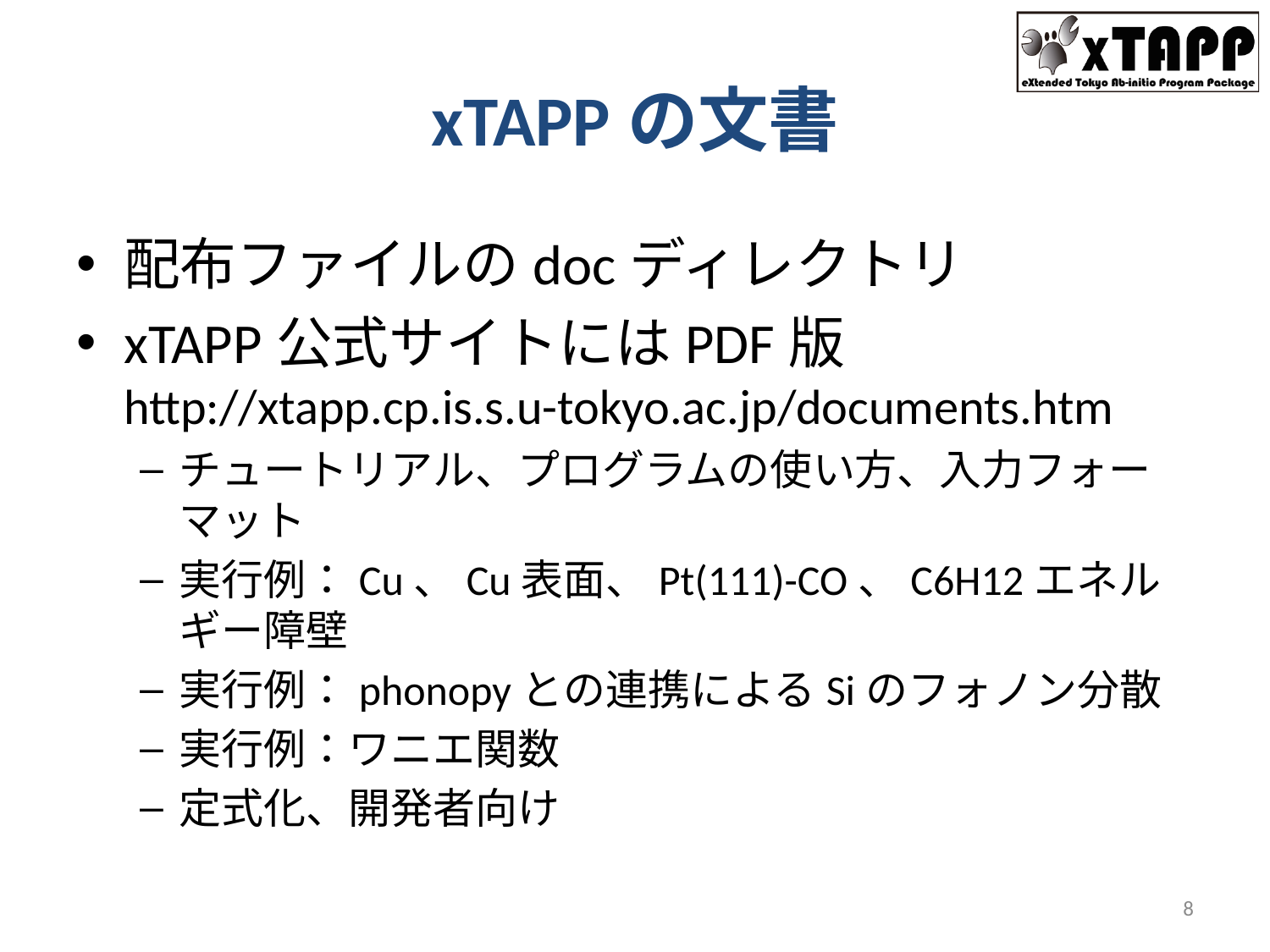

# xTAPPの文書
配布ファイルのdocディレクトリ
xTAPP公式サイトにはPDF版
http://xtapp.cp.is.s.u-tokyo.ac.jp/documents.htm
チュートリアル、プログラムの使い方、入力フォーマット
実行例：Cu、Cu表面、Pt(111)-CO、C6H12エネルギー障壁
実行例：phonopyとの連携によるSiのフォノン分散
実行例：ワニエ関数
定式化、開発者向け
8